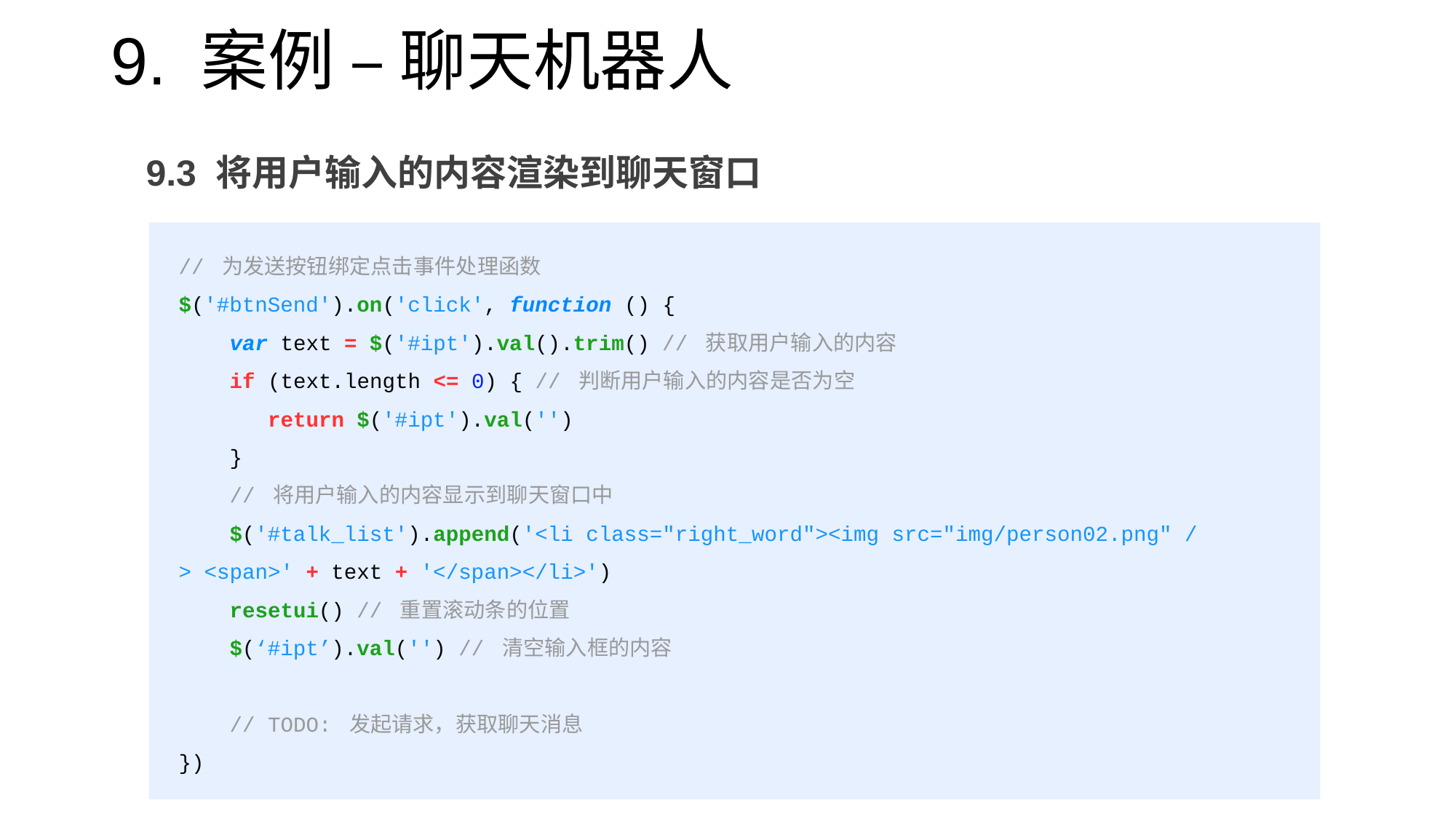

# 9. 案例 – 聊天机器人
9.3 将用户输入的内容渲染到聊天窗口

// 为发送按钮绑定点击事件处理函数
$('#btnSend').on('click', function () {
    var text = $('#ipt').val().trim() // 获取用户输入的内容
    if (text.length <= 0) { // 判断用户输入的内容是否为空
       return $('#ipt').val('')
    }
    // 将用户输入的内容显示到聊天窗口中
    $('#talk_list').append('<li class="right_word"><img src="img/person02.png" /> <span>' + text + '</span></li>')
    resetui() // 重置滚动条的位置
    $(‘#ipt’).val('') // 清空输入框的内容

    // TODO: 发起请求，获取聊天消息
})